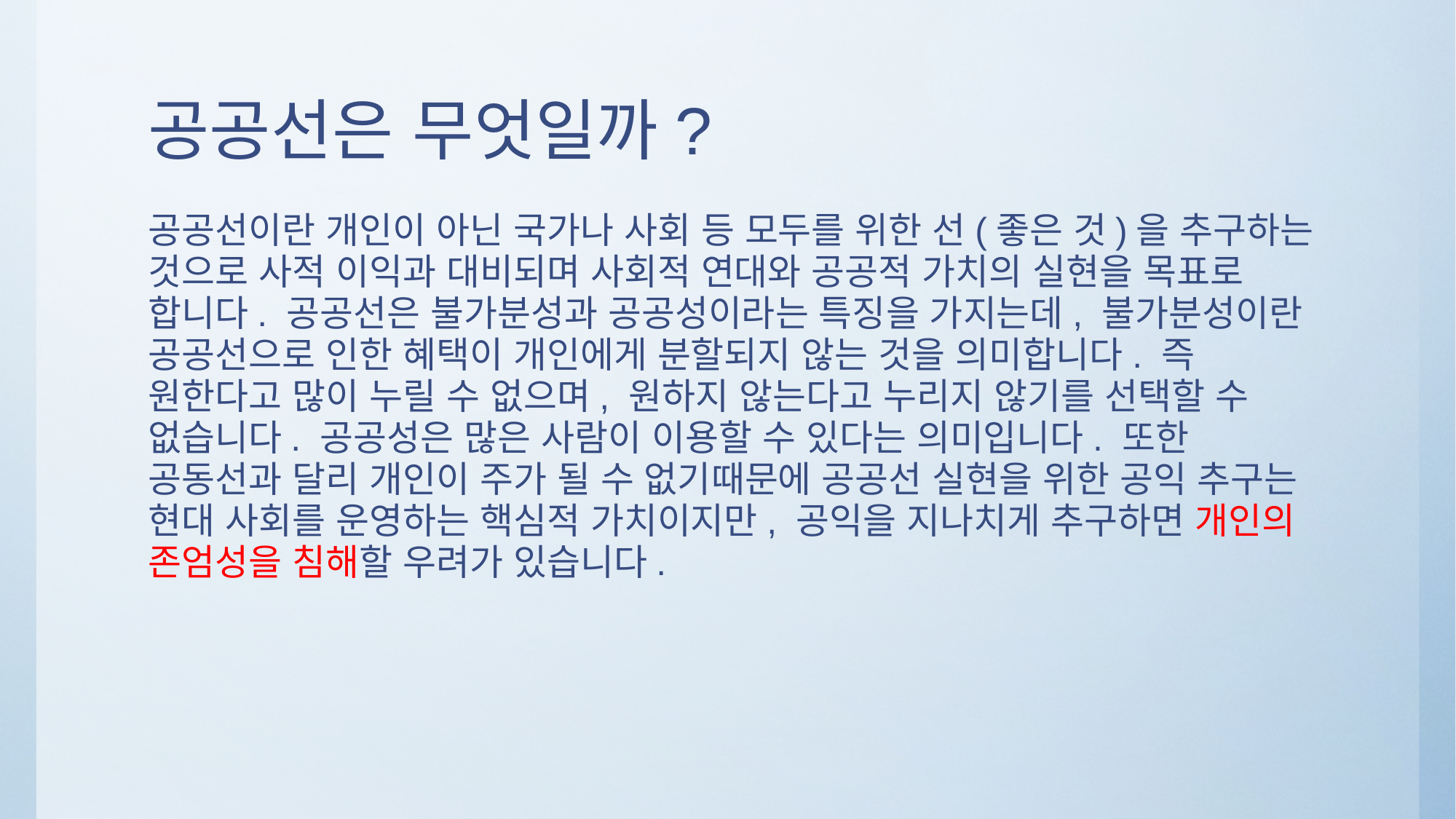

# 공공선은 무엇일까?
공공선이란 개인이 아닌 국가나 사회 등 모두를 위한 선(좋은 것)을 추구하는 것으로 사적 이익과 대비되며 사회적 연대와 공공적 가치의 실현을 목표로 합니다. 공공선은 불가분성과 공공성이라는 특징을 가지는데, 불가분성이란 공공선으로 인한 혜택이 개인에게 분할되지 않는 것을 의미합니다. 즉 원한다고 많이 누릴 수 없으며, 원하지 않는다고 누리지 않기를 선택할 수 없습니다. 공공성은 많은 사람이 이용할 수 있다는 의미입니다. 또한 공동선과 달리 개인이 주가 될 수 없기때문에 공공선 실현을 위한 공익 추구는 현대 사회를 운영하는 핵심적 가치이지만, 공익을 지나치게 추구하면 개인의 존엄성을 침해할 우려가 있습니다.